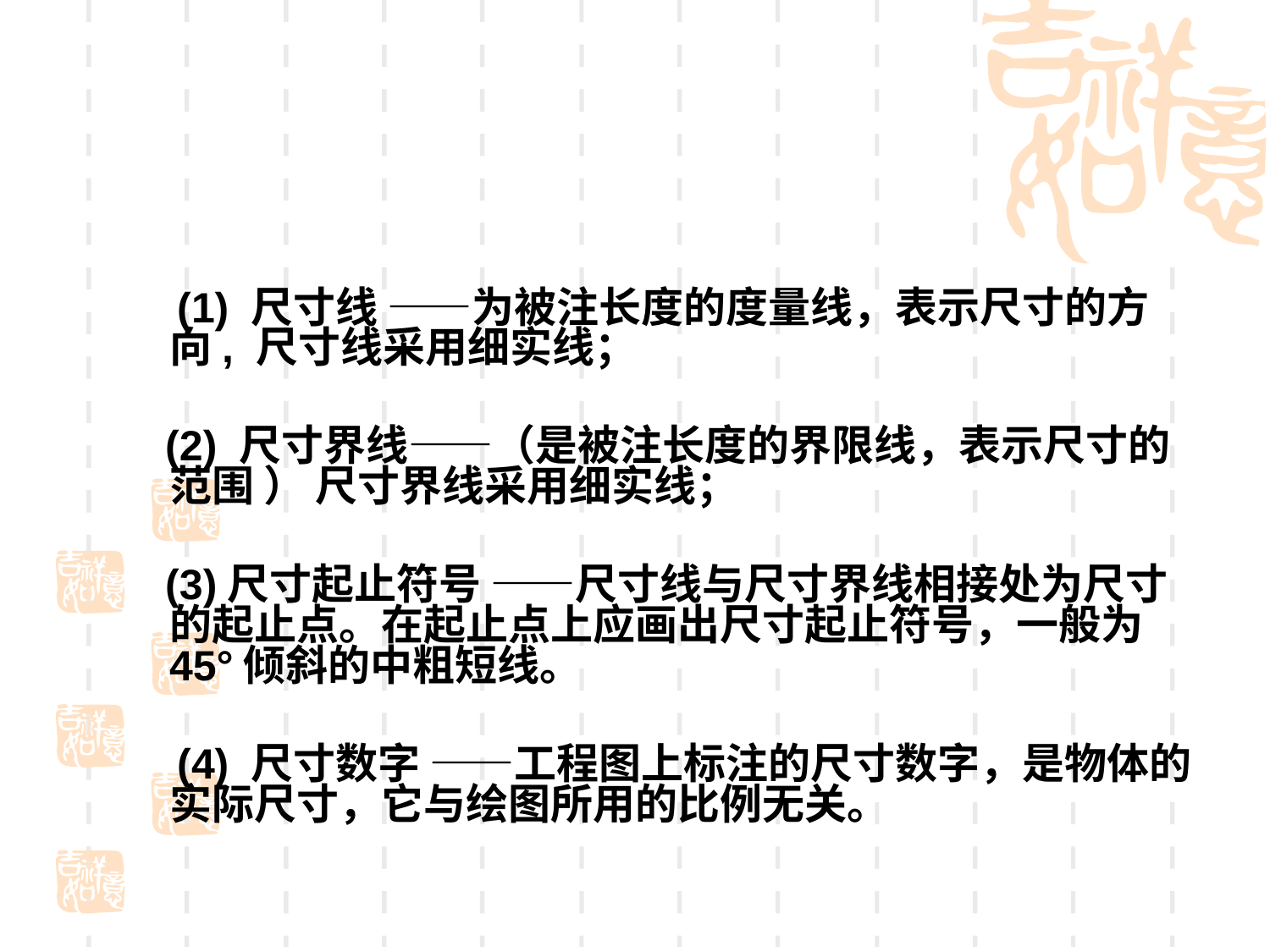

(1) 尺寸线 ——为被注长度的度量线，表示尺寸的方向, 尺寸线采用细实线；

     (2) 尺寸界线——（是被注长度的界限线，表示尺寸的范围 ） 尺寸界线采用细实线；

     (3)尺寸起止符号 ——尺寸线与尺寸界线相接处为尺寸的起止点。在起止点上应画出尺寸起止符号，一般为45°倾斜的中粗短线。

      (4) 尺寸数字 ——工程图上标注的尺寸数字，是物体的实际尺寸，它与绘图所用的比例无关。